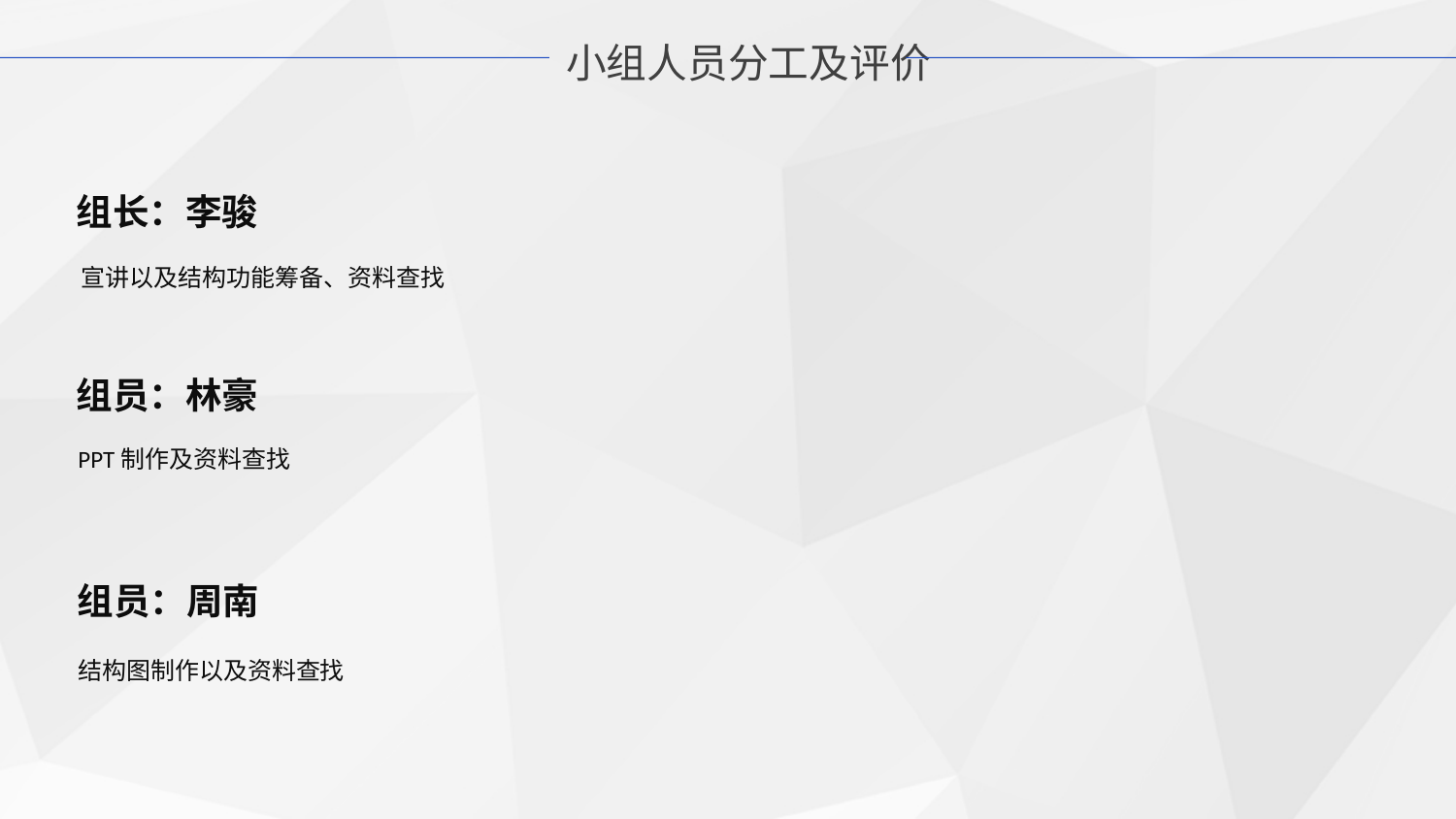

小组人员分工及评价

组长：李骏
宣讲以及结构功能筹备、资料查找
组员：林豪
PPT制作及资料查找
组员：周南
结构图制作以及资料查找